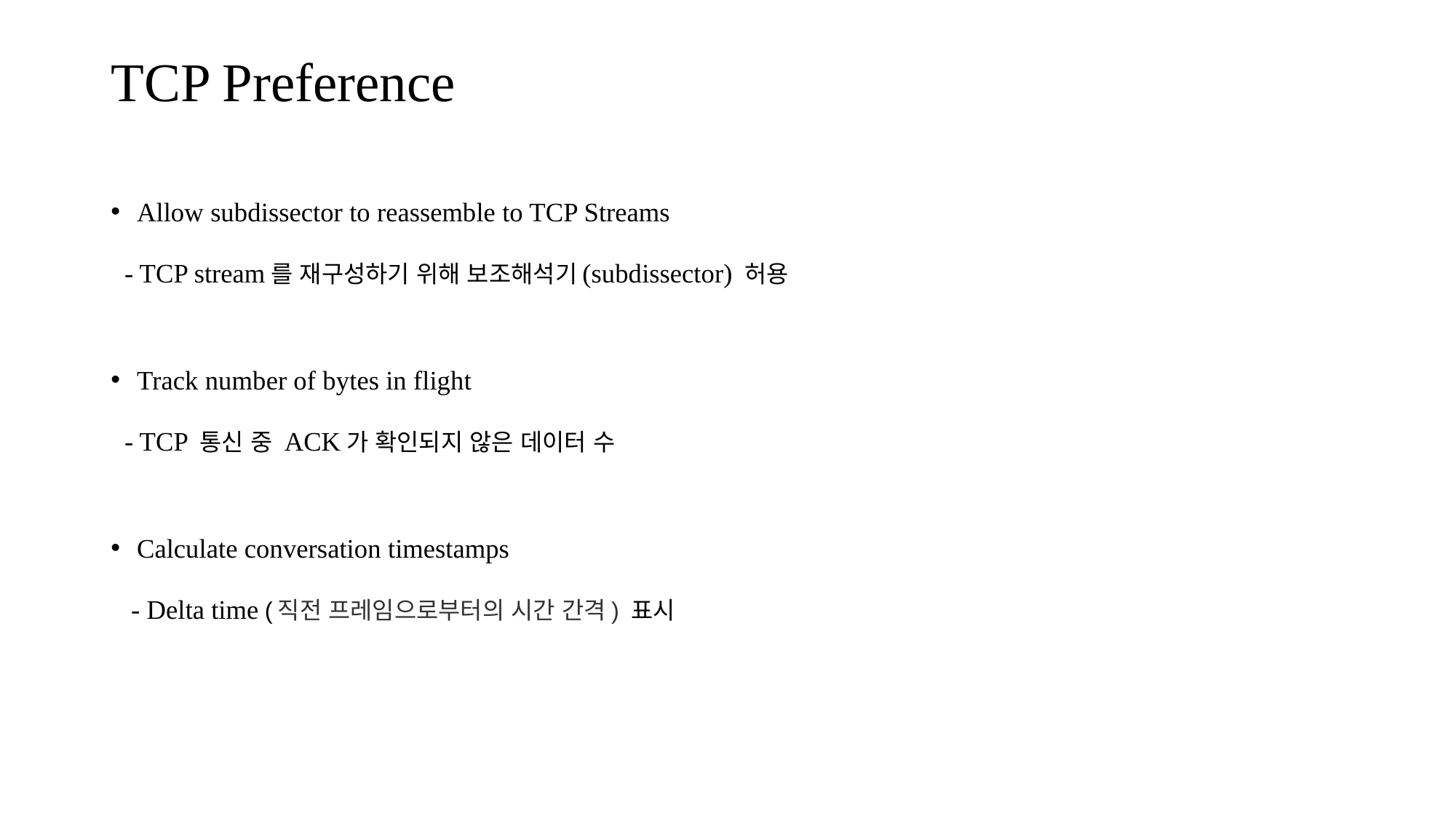

# TCP Preference
Allow subdissector to reassemble to TCP Streams
  - TCP stream를 재구성하기 위해 보조해석기(subdissector) 허용

Track number of bytes in flight
  - TCP 통신 중 ACK가 확인되지 않은 데이터 수

Calculate conversation timestamps
   - Delta time (직전 프레임으로부터의 시간 간격) 표시